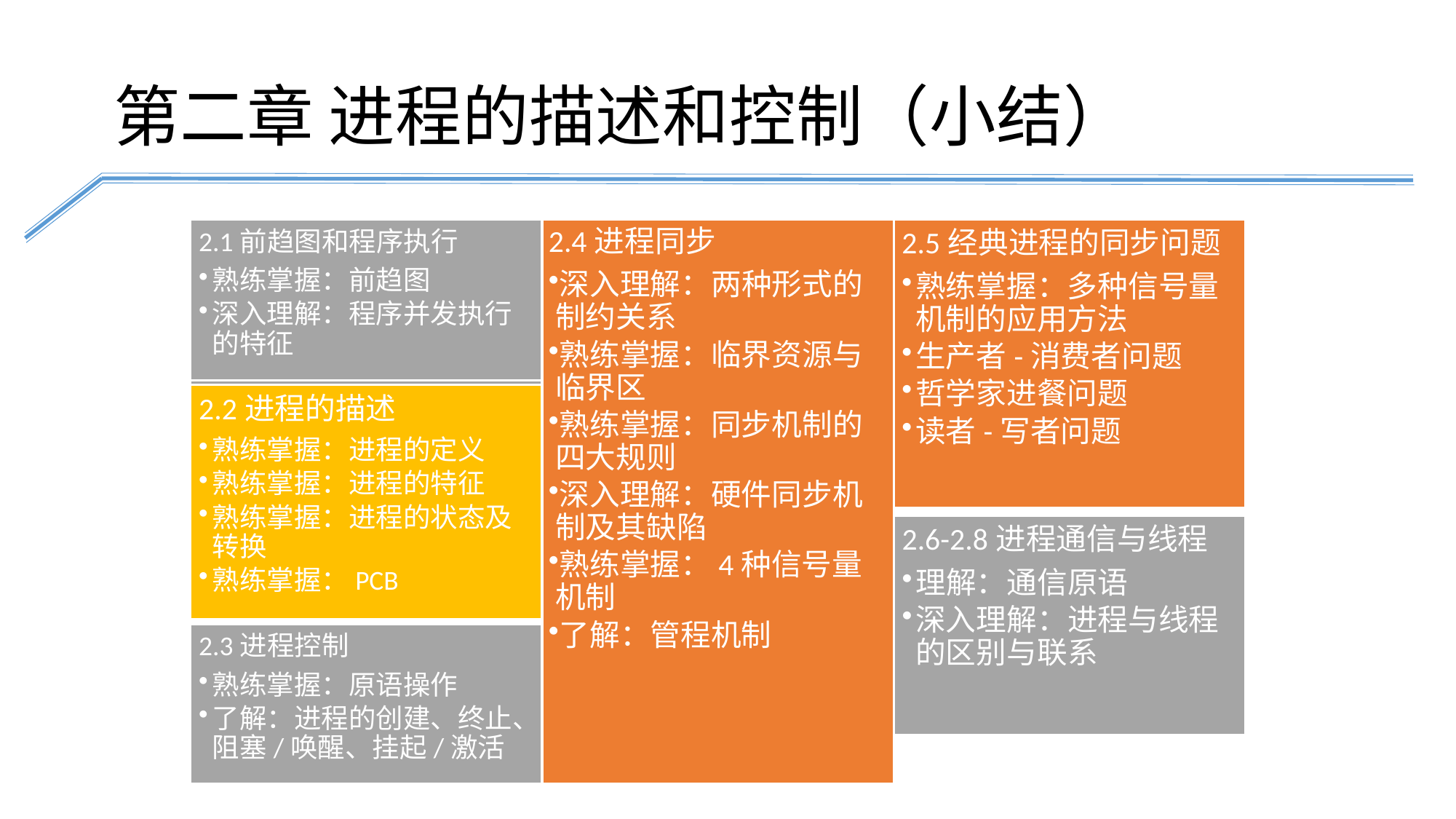

第二章 进程的描述和控制（小结）

2.1前趋图和程序执行
熟练掌握：前趋图
深入理解：程序并发执行的特征

2.5经典进程的同步问题
熟练掌握：多种信号量机制的应用方法
生产者-消费者问题
哲学家进餐问题
读者-写者问题

2.4进程同步
深入理解：两种形式的制约关系
熟练掌握：临界资源与临界区
熟练掌握：同步机制的四大规则
深入理解：硬件同步机制及其缺陷
熟练掌握：4种信号量机制
了解：管程机制

2.2进程的描述
熟练掌握：进程的定义
熟练掌握：进程的特征
熟练掌握：进程的状态及转换
熟练掌握：PCB

2.6-2.8进程通信与线程
理解：通信原语
深入理解：进程与线程的区别与联系

2.3进程控制
熟练掌握：原语操作
了解：进程的创建、终止、阻塞/唤醒、挂起/激活